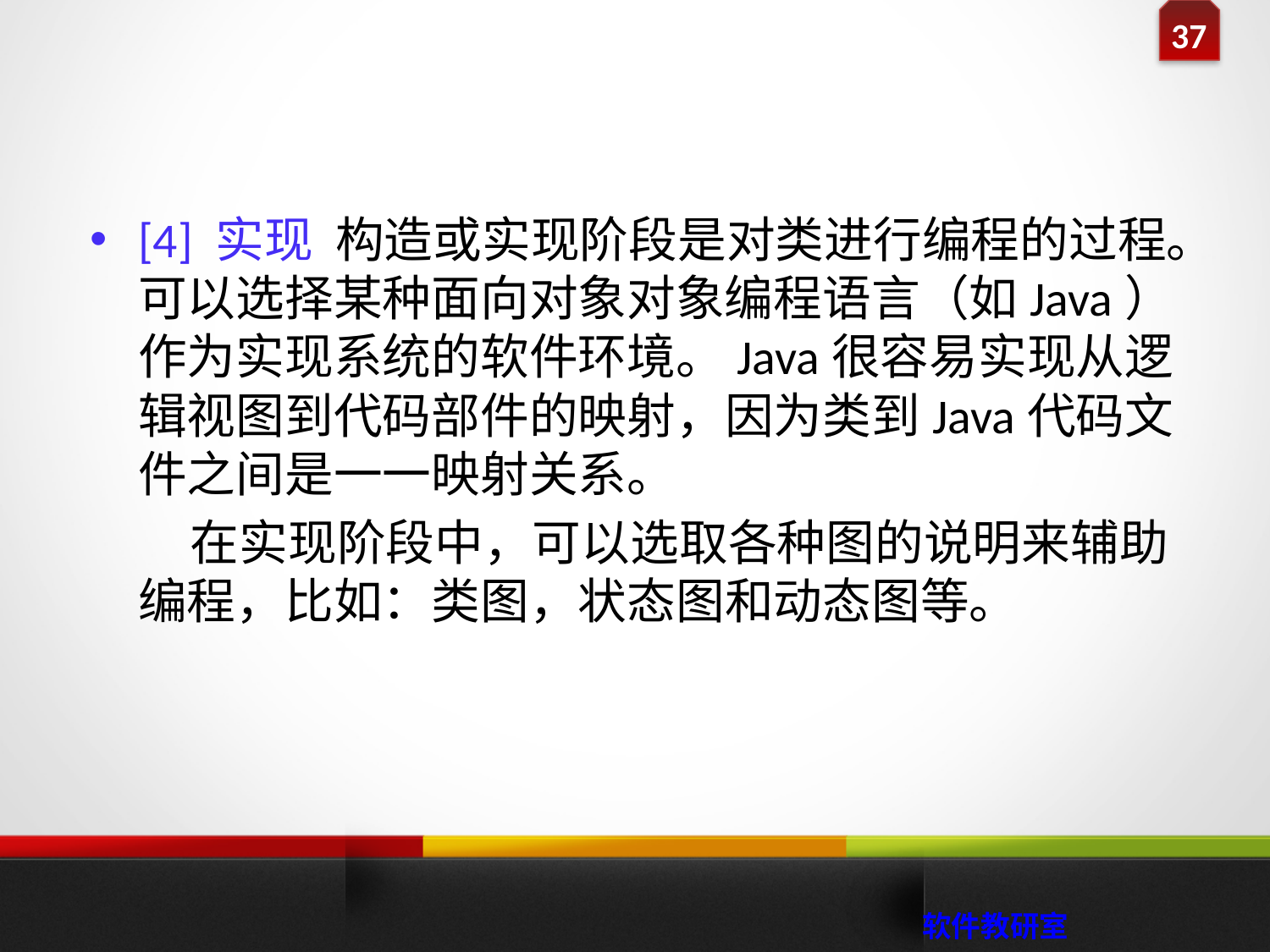

[4] 实现  构造或实现阶段是对类进行编程的过程。可以选择某种面向对象对象编程语言（如Java）作为实现系统的软件环境。Java很容易实现从逻辑视图到代码部件的映射，因为类到Java代码文件之间是一一映射关系。
        在实现阶段中，可以选取各种图的说明来辅助编程，比如：类图，状态图和动态图等。
                                     软件教研室